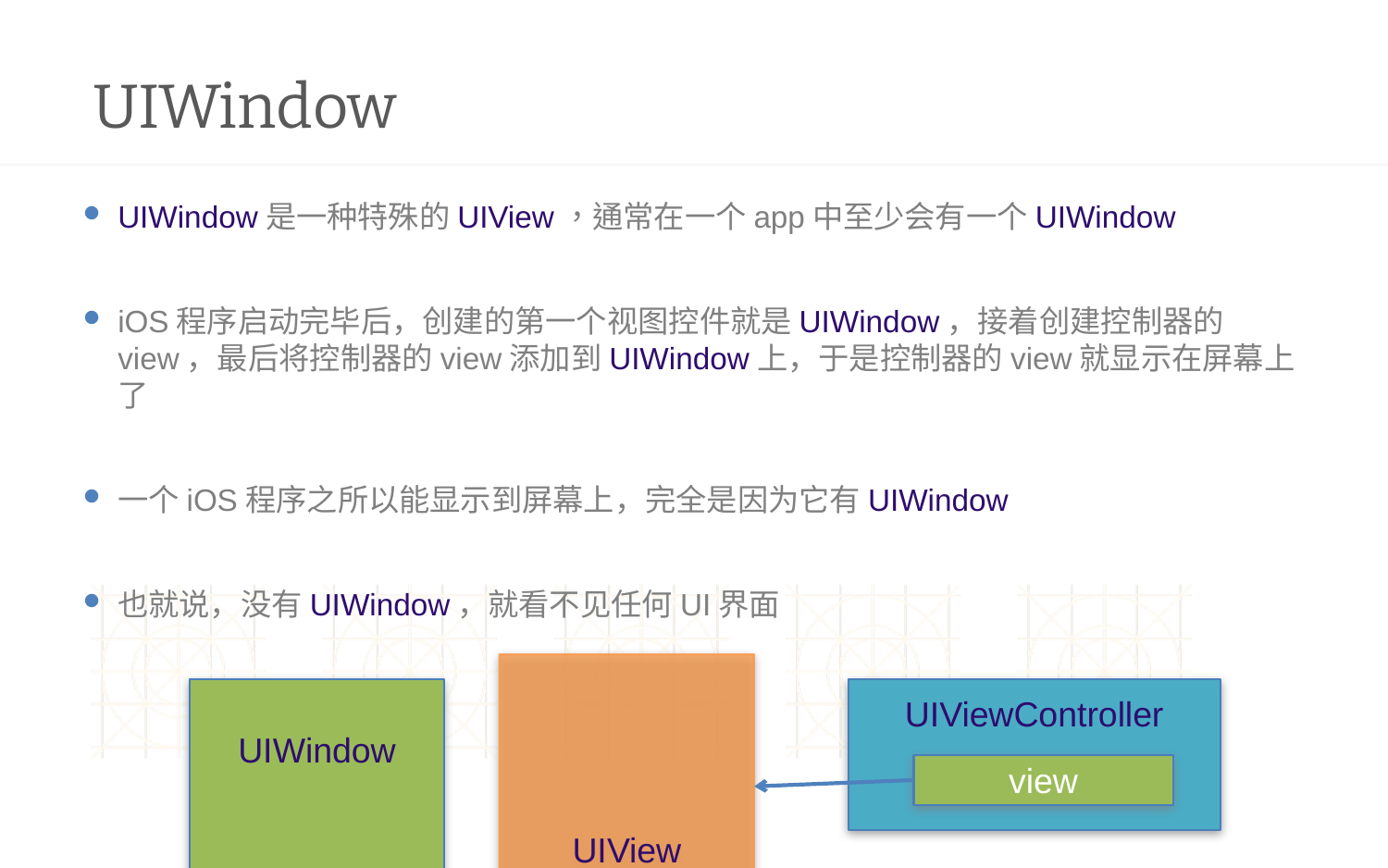

# UIWindow
UIWindow是一种特殊的UIView，通常在一个app中至少会有一个UIWindow

iOS程序启动完毕后，创建的第一个视图控件就是UIWindow，接着创建控制器的view，最后将控制器的view添加到UIWindow上，于是控制器的view就显示在屏幕上了

一个iOS程序之所以能显示到屏幕上，完全是因为它有UIWindow

也就说，没有UIWindow，就看不见任何UI界面

UIView
UIWindow

UIViewController

view